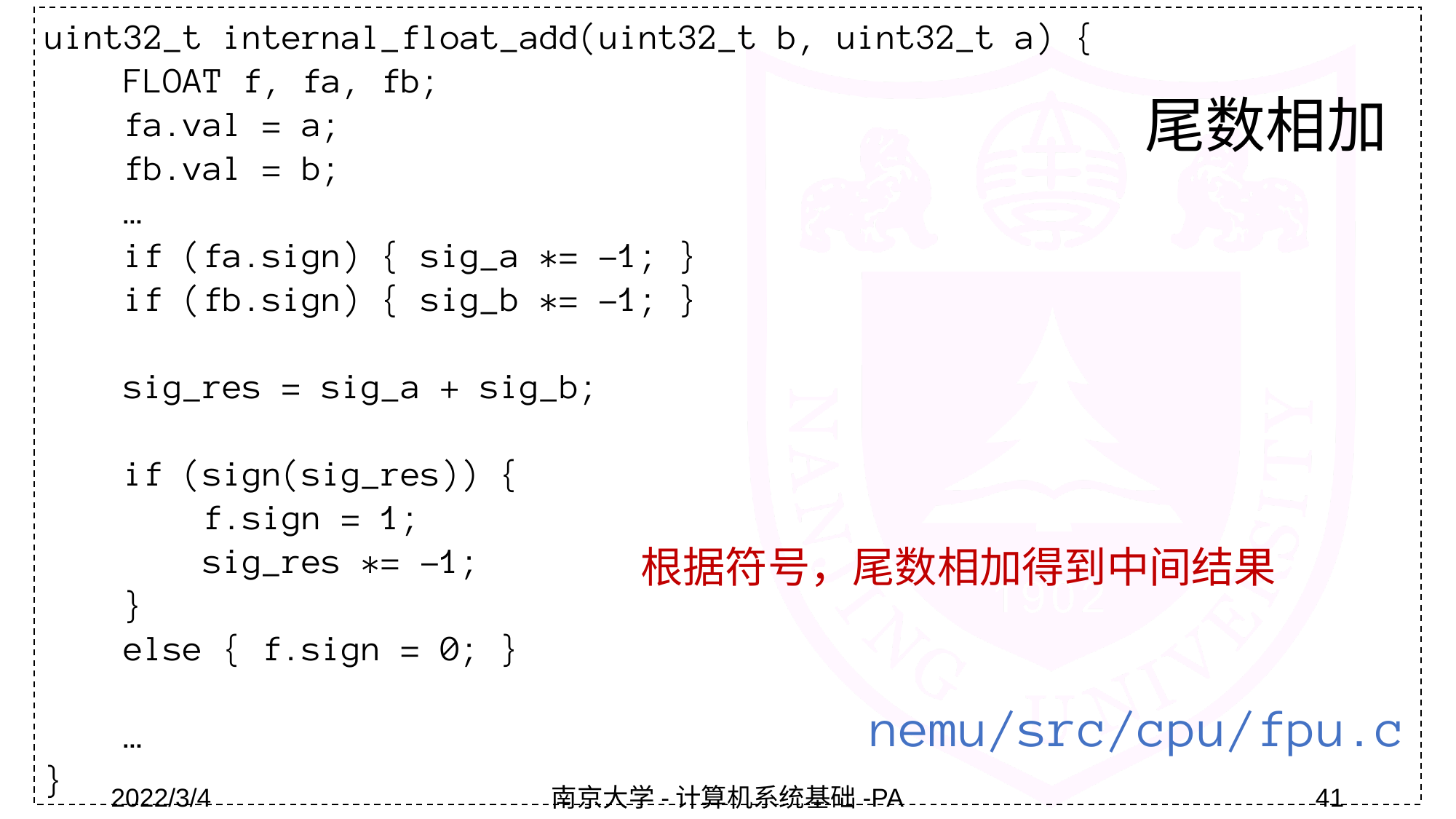

uint32_t internal_float_add(uint32_t b, uint32_t a) {
    FLOAT f, fa, fb;
    fa.val = a;
    fb.val = b;
    …
    if (fa.sign) { sig_a *= -1; }
    if (fb.sign) { sig_b *= -1; }

    sig_res = sig_a + sig_b;

    if (sign(sig_res)) {
        f.sign = 1;
        sig_res *= -1;
    }
    else { f.sign = 0; }

    …
}
尾数相加
根据符号，尾数相加得到中间结果
nemu/src/cpu/fpu.c
2022/3/4
南京大学-计算机系统基础-PA
41